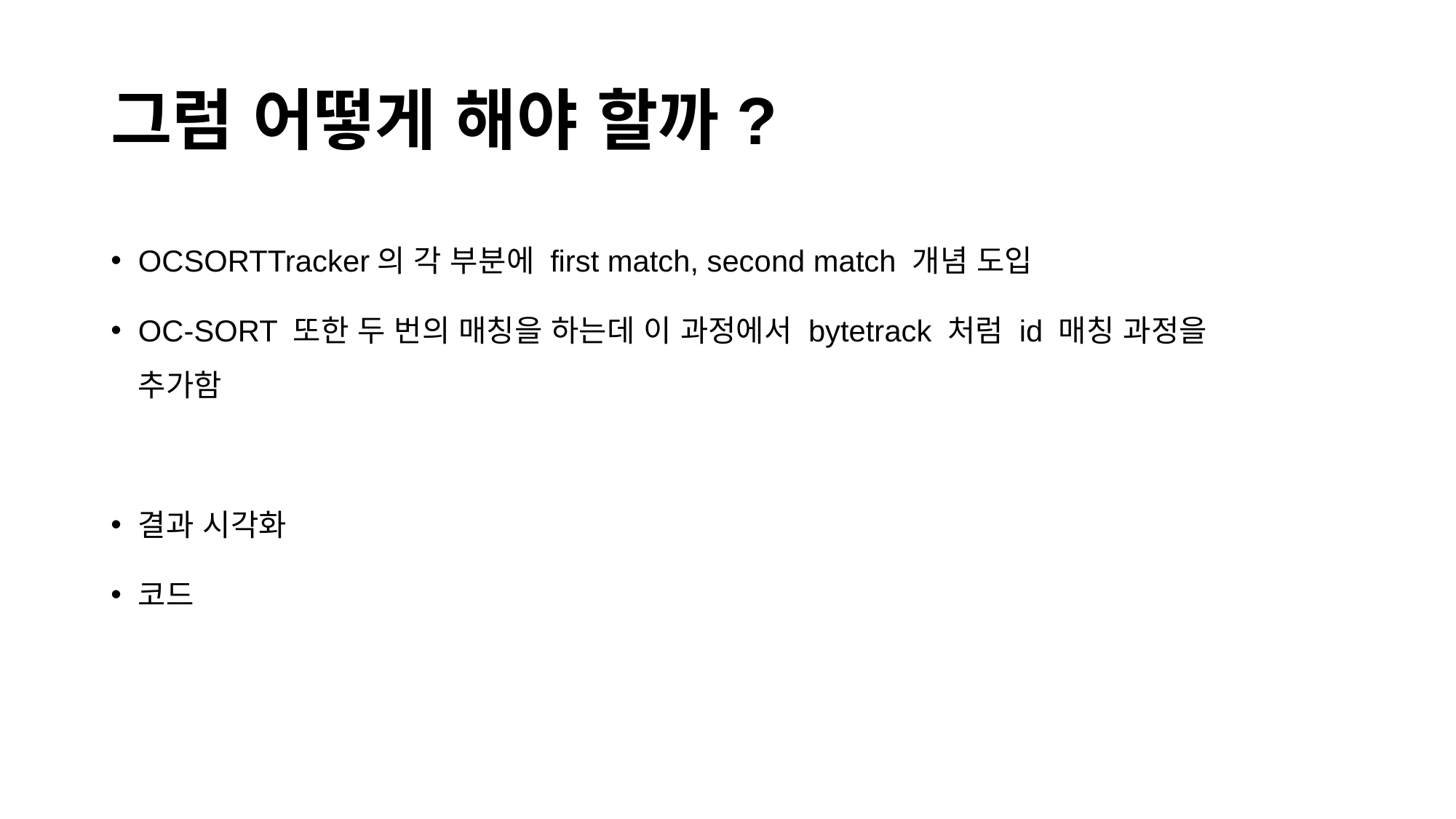

# 그럼 어떻게 해야 할까?
OCSORTTracker의 각 부분에 first match, second match 개념 도입
OC-SORT 또한 두 번의 매칭을 하는데 이 과정에서 bytetrack 처럼 id 매칭 과정을 추가함

결과 시각화
코드